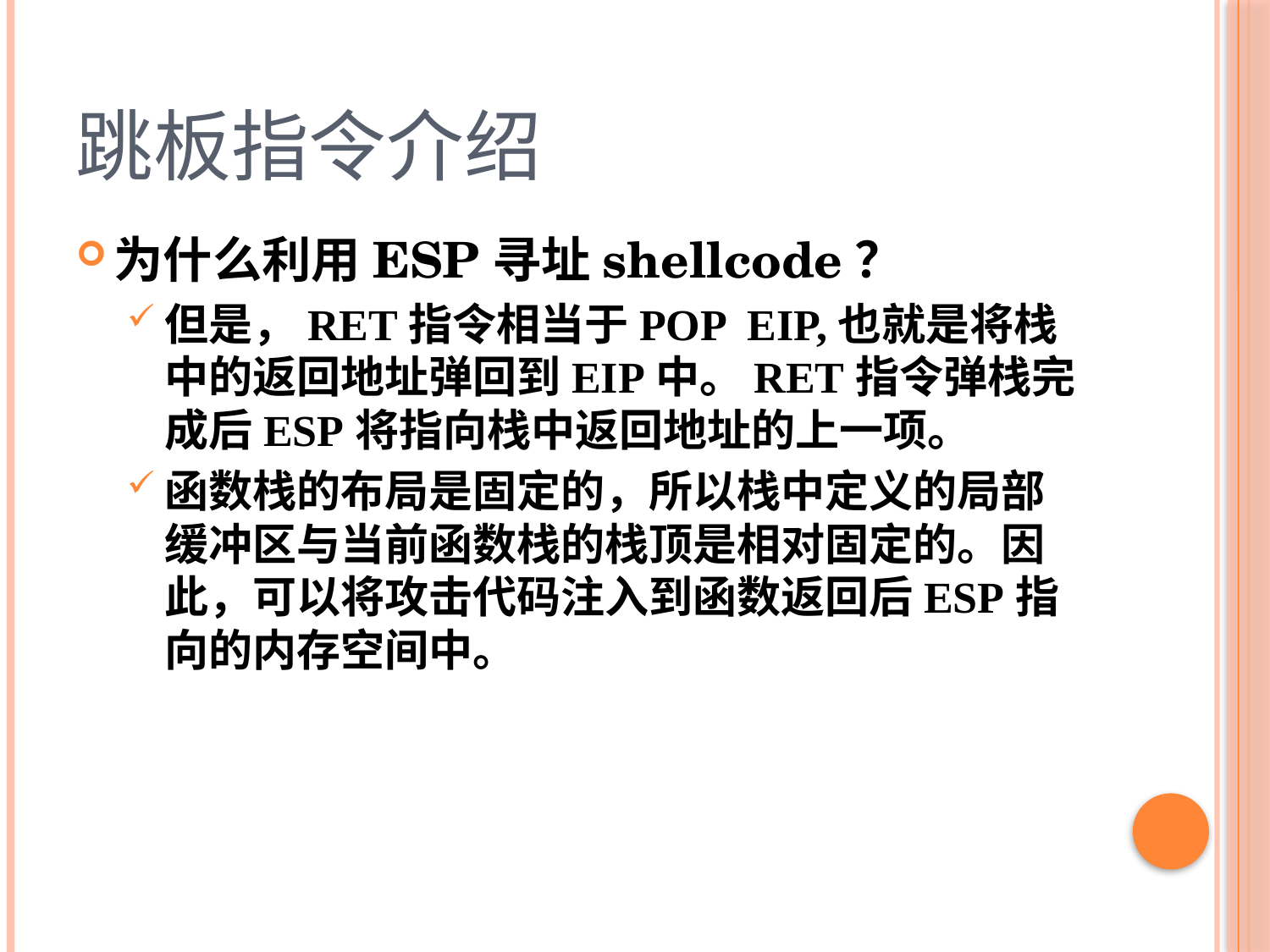

# 跳板指令介绍
为什么利用ESP寻址shellcode？
但是，RET指令相当于POP  EIP,也就是将栈中的返回地址弹回到EIP中。RET指令弹栈完成后ESP将指向栈中返回地址的上一项。
函数栈的布局是固定的，所以栈中定义的局部缓冲区与当前函数栈的栈顶是相对固定的。因此，可以将攻击代码注入到函数返回后ESP指向的内存空间中。